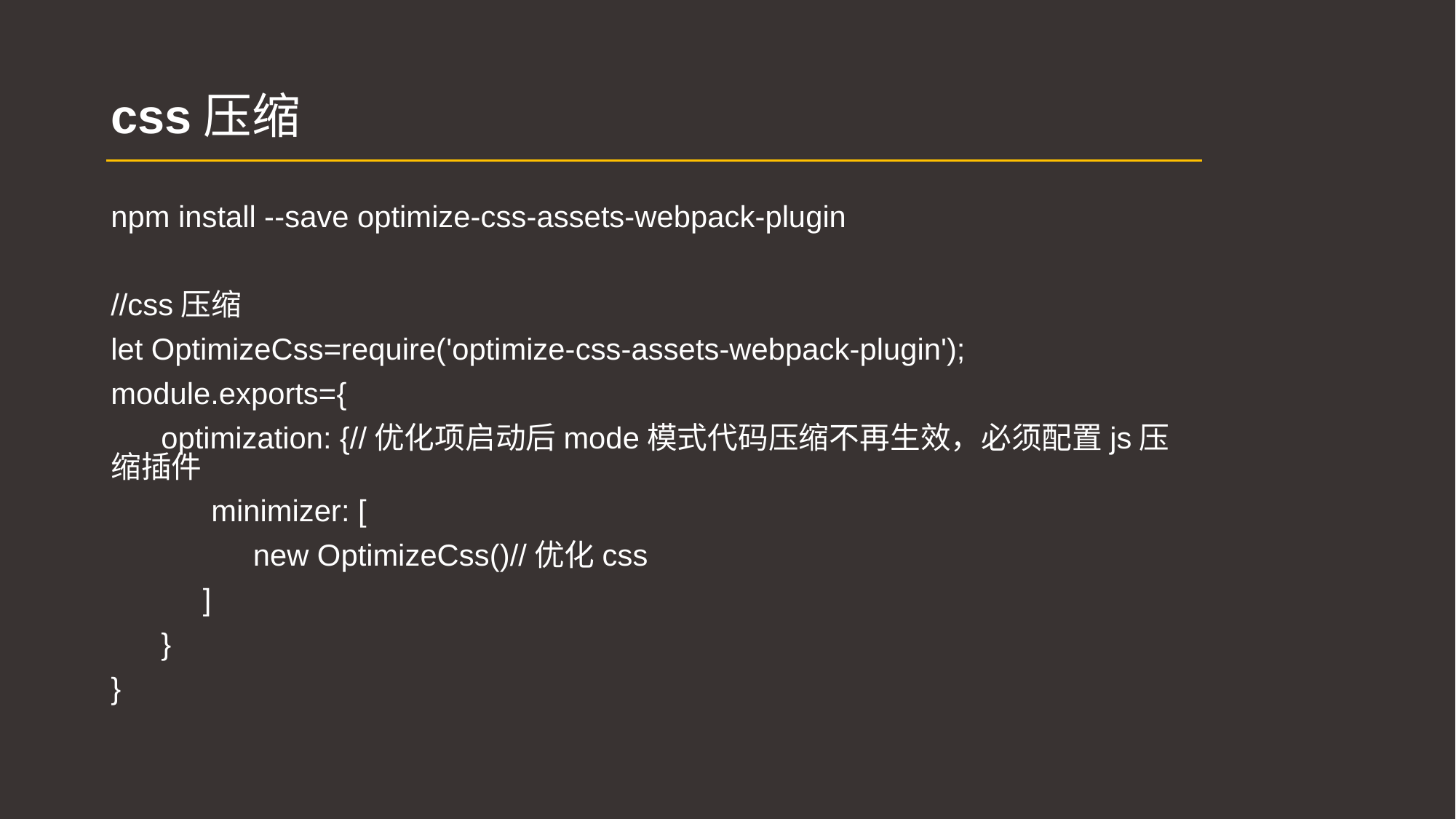

# css压缩
npm install --save optimize-css-assets-webpack-plugin

//css压缩
let OptimizeCss=require('optimize-css-assets-webpack-plugin');
module.exports={
      optimization: {//优化项启动后mode模式代码压缩不再生效，必须配置js压缩插件
            minimizer: [
                 new OptimizeCss()//优化css
           ]
      }
}